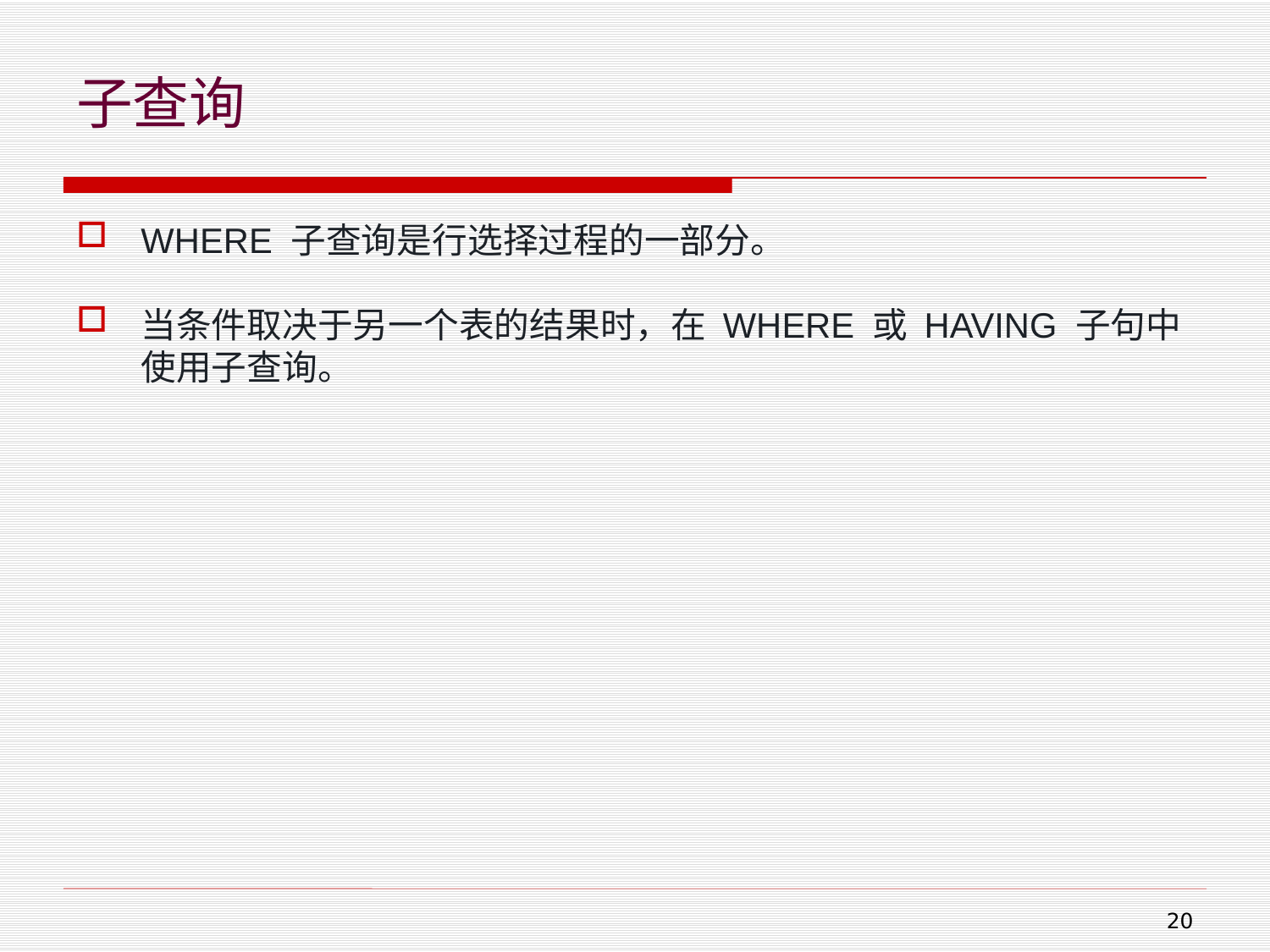

# 子查询
WHERE 子查询是行选择过程的一部分。
当条件取决于另一个表的结果时，在 WHERE 或 HAVING 子句中使用子查询。
20